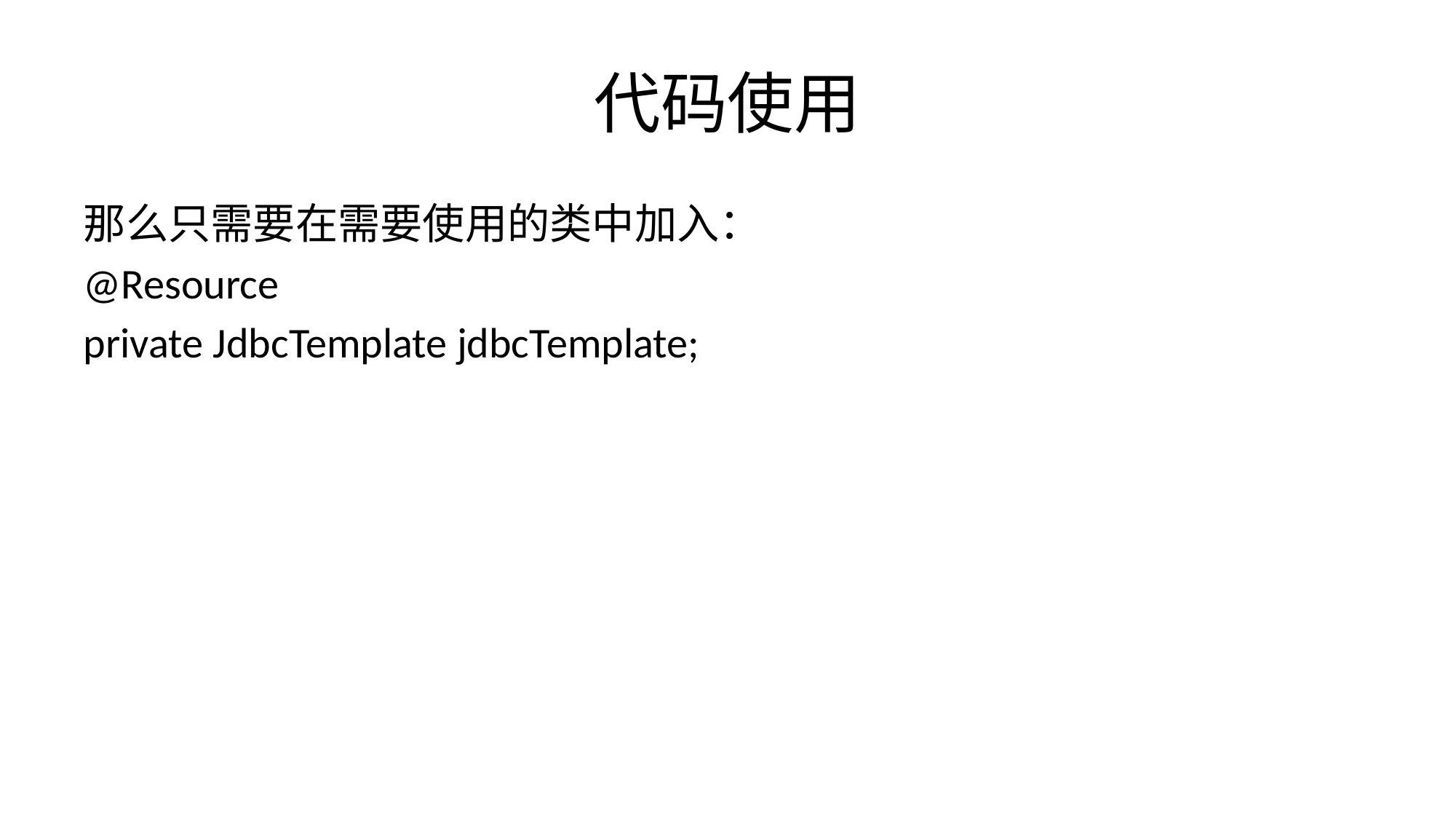

# 代码使用
那么只需要在需要使用的类中加入：
@Resource
private JdbcTemplate jdbcTemplate;